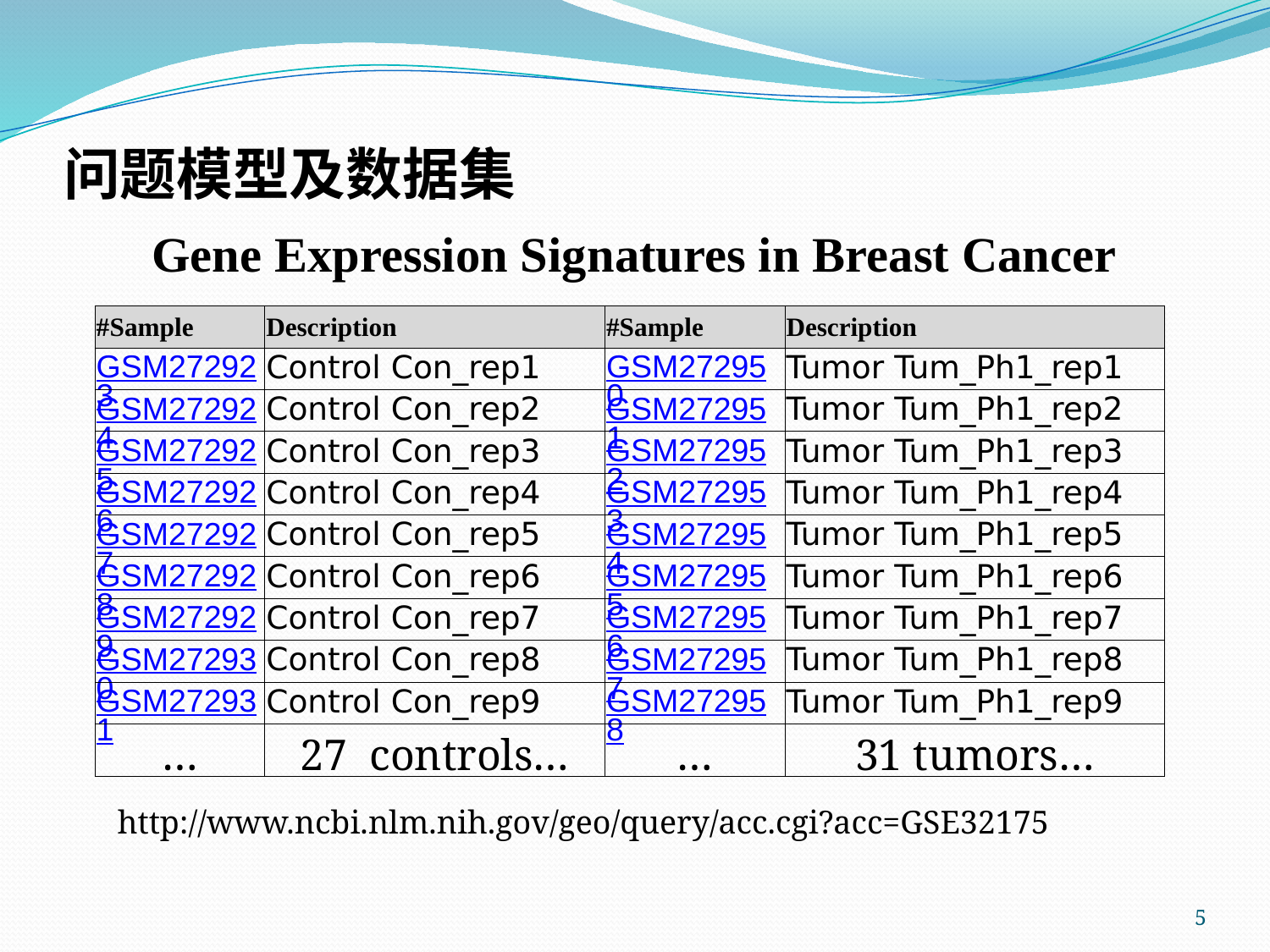

# 问题模型及数据集
Gene Expression Signatures in Breast Cancer
| #Sample | Description | #Sample | Description |
| --- | --- | --- | --- |
| GSM272923 | Control Con\_rep1 | GSM272950 | Tumor Tum\_Ph1\_rep1 |
| GSM272924 | Control Con\_rep2 | GSM272951 | Tumor Tum\_Ph1\_rep2 |
| GSM272925 | Control Con\_rep3 | GSM272952 | Tumor Tum\_Ph1\_rep3 |
| GSM272926 | Control Con\_rep4 | GSM272953 | Tumor Tum\_Ph1\_rep4 |
| GSM272927 | Control Con\_rep5 | GSM272954 | Tumor Tum\_Ph1\_rep5 |
| GSM272928 | Control Con\_rep6 | GSM272955 | Tumor Tum\_Ph1\_rep6 |
| GSM272929 | Control Con\_rep7 | GSM272956 | Tumor Tum\_Ph1\_rep7 |
| GSM272930 | Control Con\_rep8 | GSM272957 | Tumor Tum\_Ph1\_rep8 |
| GSM272931 | Control Con\_rep9 | GSM272958 | Tumor Tum\_Ph1\_rep9 |
| … | 27 controls… | … | 31 tumors… |
http://www.ncbi.nlm.nih.gov/geo/query/acc.cgi?acc=GSE32175
5